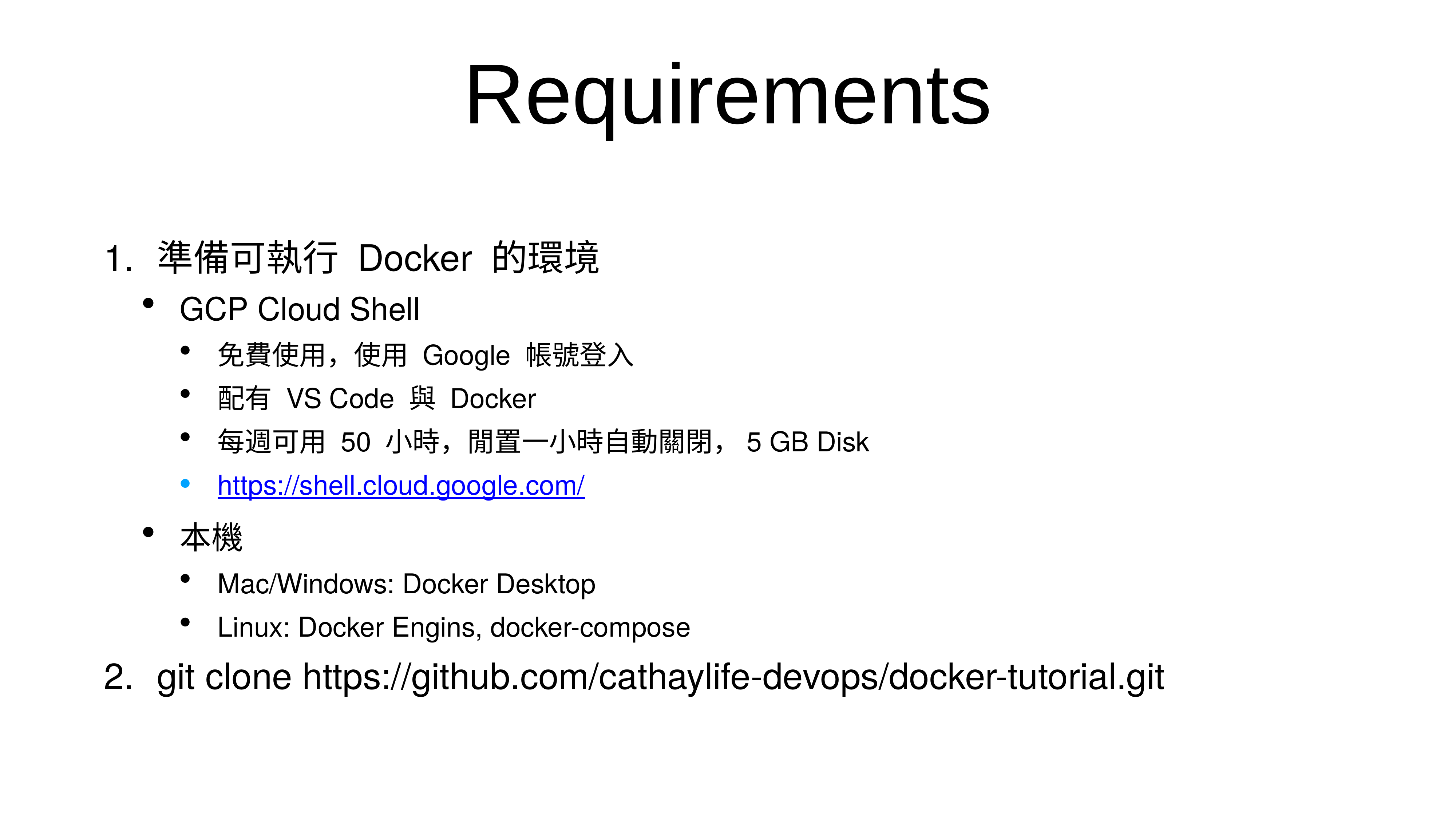

# Requirements
準備可執行 Docker 的環境
GCP Cloud Shell
免費使用，使用 Google 帳號登入
配有 VS Code 與 Docker
每週可用 50 小時，閒置一小時自動關閉，5 GB Disk
https://shell.cloud.google.com/
本機
Mac/Windows: Docker Desktop
Linux: Docker Engins, docker-compose
git clone https://github.com/cathaylife-devops/docker-tutorial.git